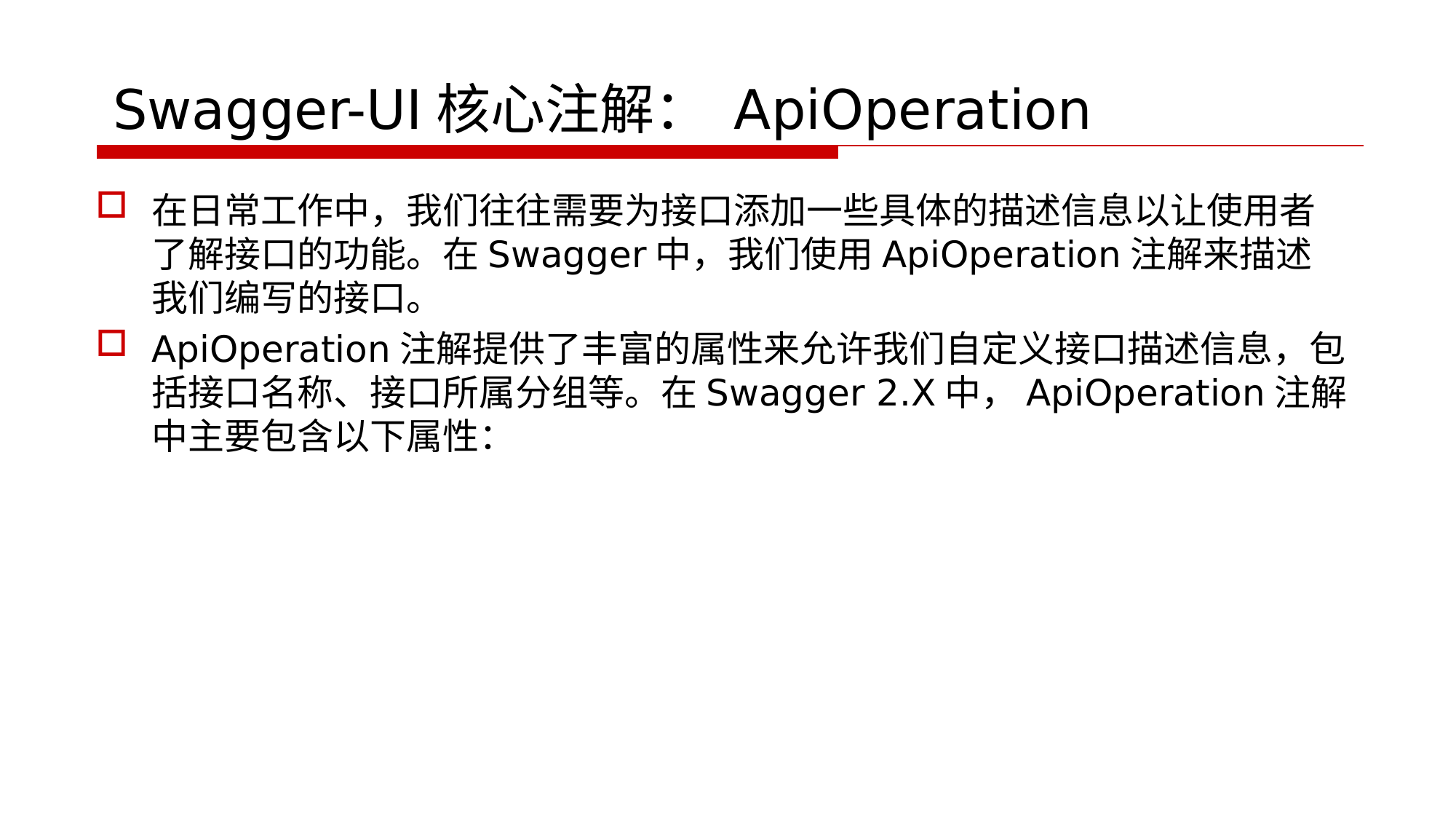

# Swagger-UI核心注解： ApiOperation
在日常工作中，我们往往需要为接口添加一些具体的描述信息以让使用者了解接口的功能。在Swagger中，我们使用ApiOperation注解来描述我们编写的接口。
ApiOperation注解提供了丰富的属性来允许我们自定义接口描述信息，包括接口名称、接口所属分组等。在Swagger 2.X中，ApiOperation注解中主要包含以下属性：